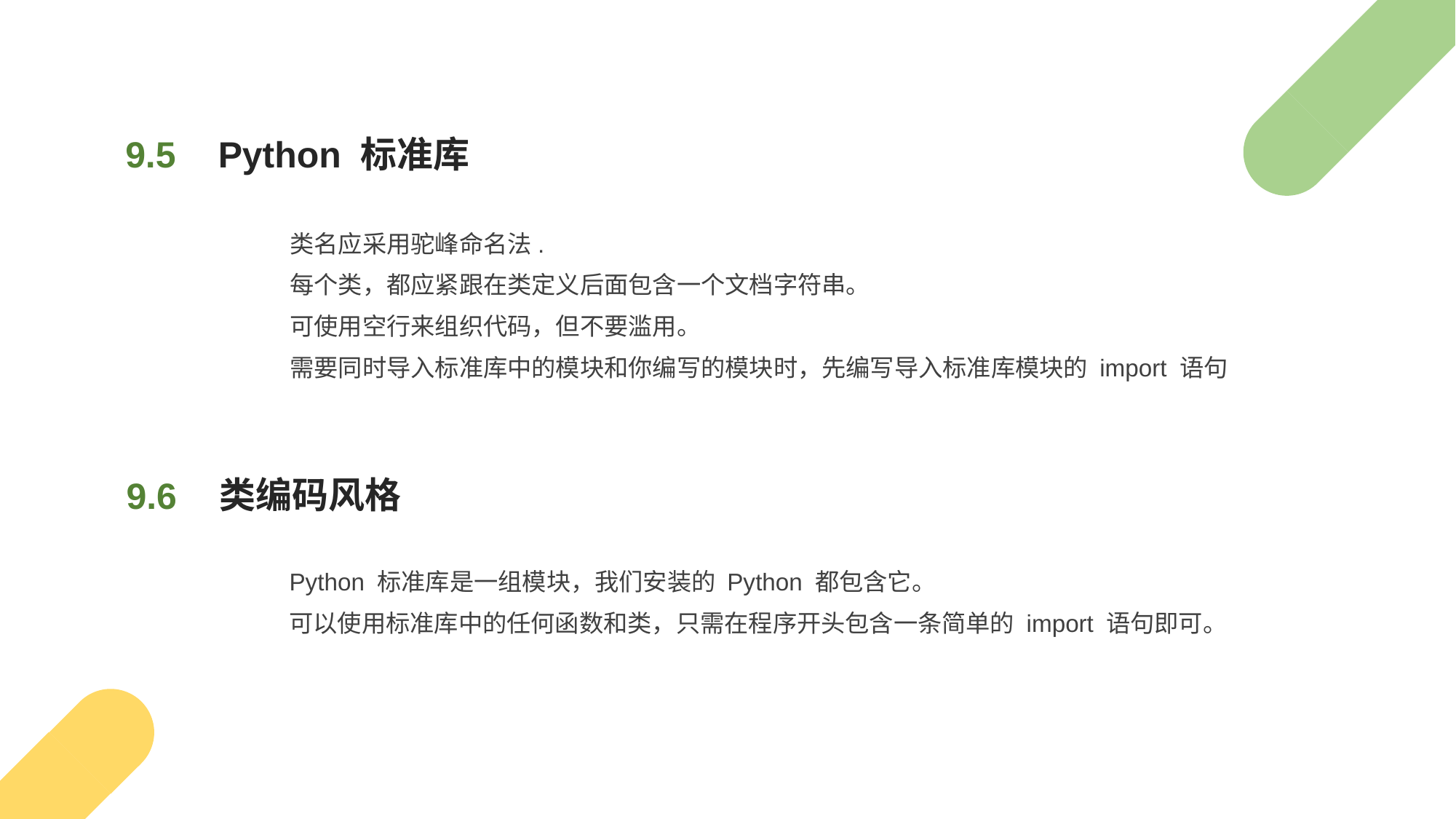

Python 标准库
9.5
类名应采用驼峰命名法.
每个类，都应紧跟在类定义后面包含一个文档字符串。
可使用空行来组织代码，但不要滥用。
需要同时导入标准库中的模块和你编写的模块时，先编写导入标准库模块的 import 语句
类编码风格
9.6
Python 标准库是一组模块，我们安装的 Python 都包含它。
可以使用标准库中的任何函数和类，只需在程序开头包含一条简单的 import 语句即可。